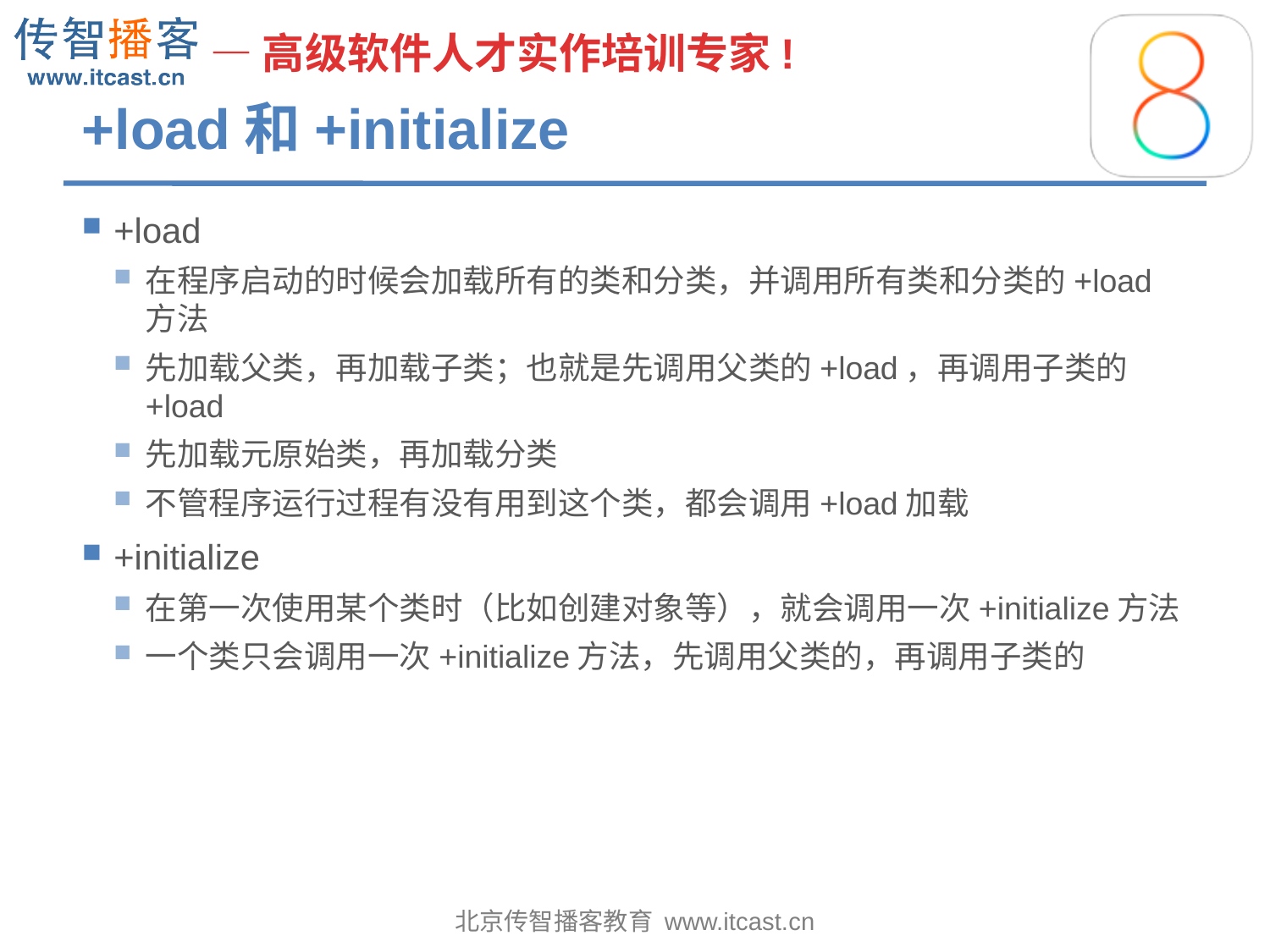

# +load和+initialize
+load
在程序启动的时候会加载所有的类和分类，并调用所有类和分类的+load方法
先加载父类，再加载子类；也就是先调用父类的+load，再调用子类的+load
先加载元原始类，再加载分类
不管程序运行过程有没有用到这个类，都会调用+load加载
+initialize
在第一次使用某个类时（比如创建对象等），就会调用一次+initialize方法
一个类只会调用一次+initialize方法，先调用父类的，再调用子类的